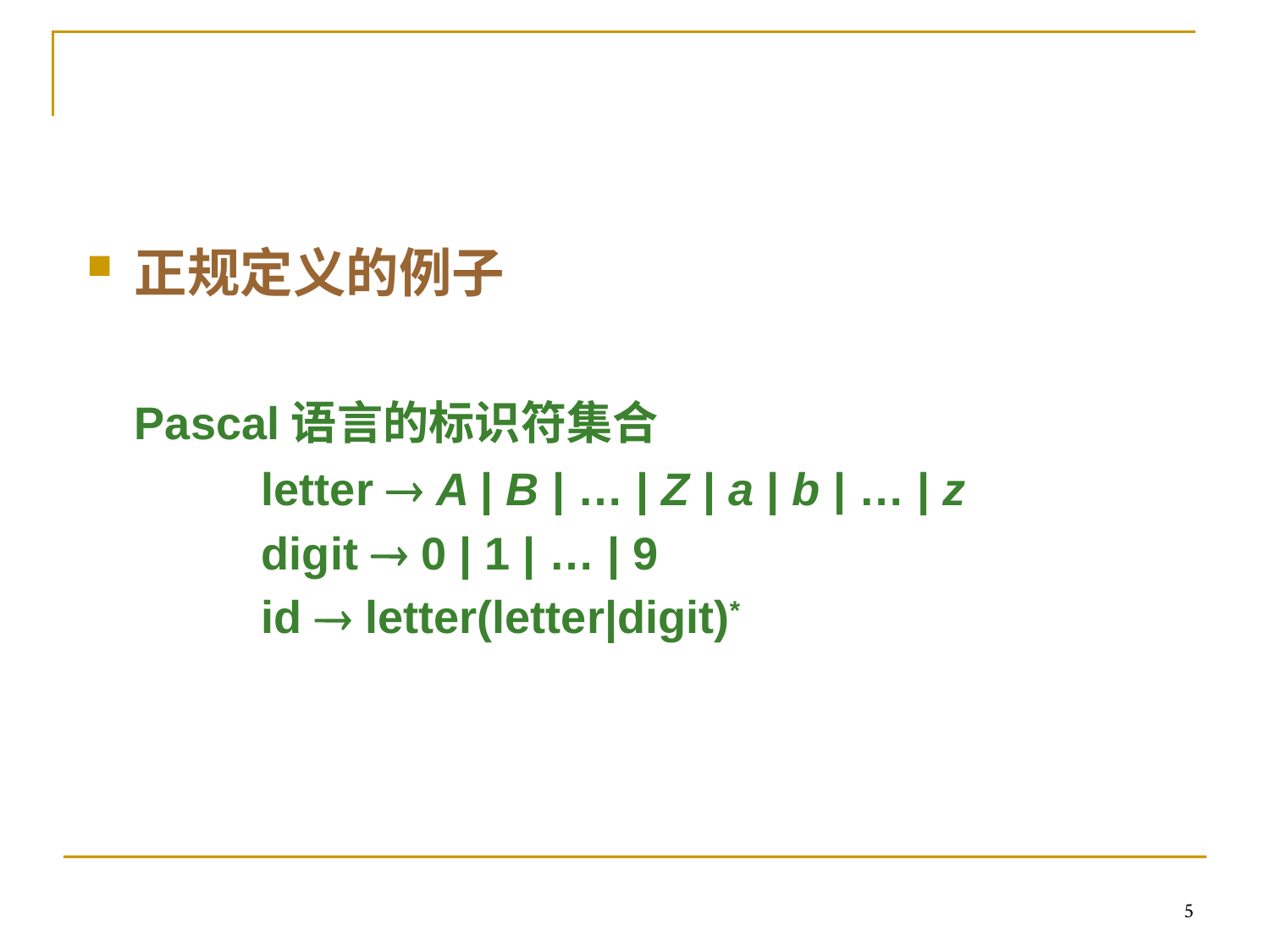

正规定义的例子

	Pascal语言的标识符集合
		letter → A | B | … | Z | a | b | … | z
		digit → 0 | 1 | … | 9
		id → letter(letter|digit)*
5